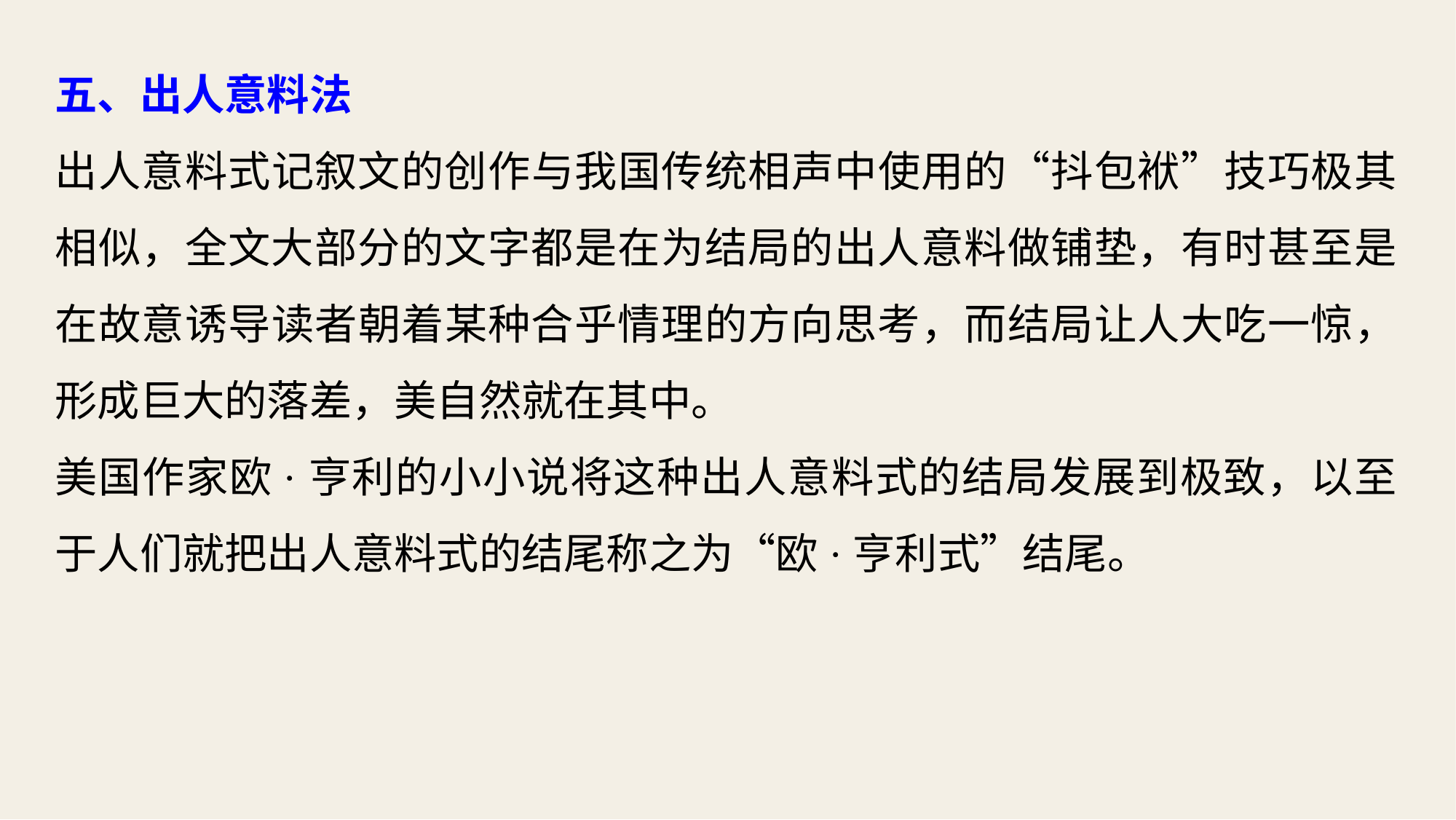

五、出人意料法
出人意料式记叙文的创作与我国传统相声中使用的“抖包袱”技巧极其相似，全文大部分的文字都是在为结局的出人意料做铺垫，有时甚至是在故意诱导读者朝着某种合乎情理的方向思考，而结局让人大吃一惊，形成巨大的落差，美自然就在其中。
美国作家欧·亨利的小小说将这种出人意料式的结局发展到极致，以至于人们就把出人意料式的结尾称之为“欧·亨利式”结尾。